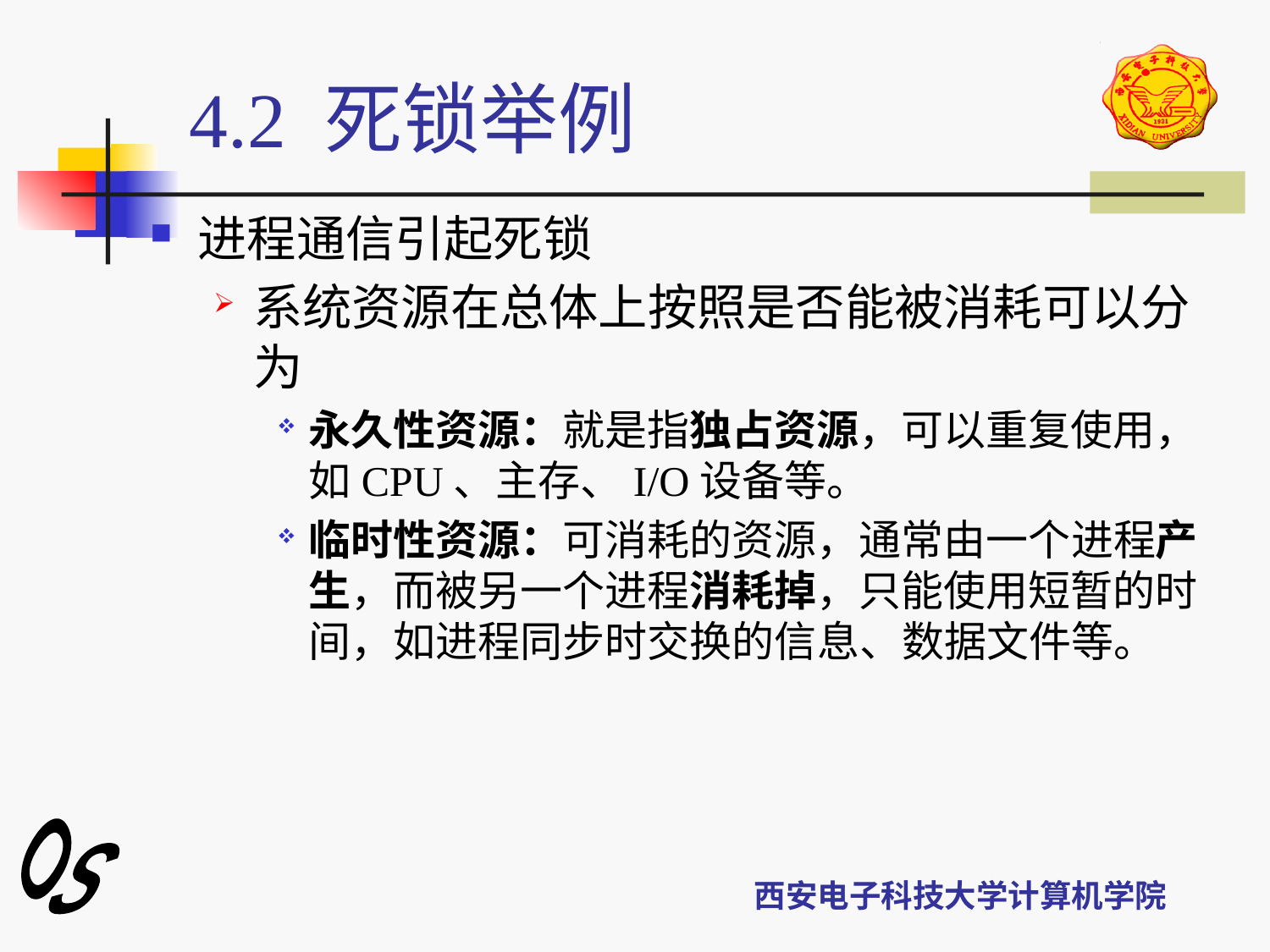

# 4.2 死锁举例
进程通信引起死锁
系统资源在总体上按照是否能被消耗可以分为
永久性资源：就是指独占资源，可以重复使用，如CPU、主存、I/O设备等。
临时性资源：可消耗的资源，通常由一个进程产生，而被另一个进程消耗掉，只能使用短暂的时间，如进程同步时交换的信息、数据文件等。
9